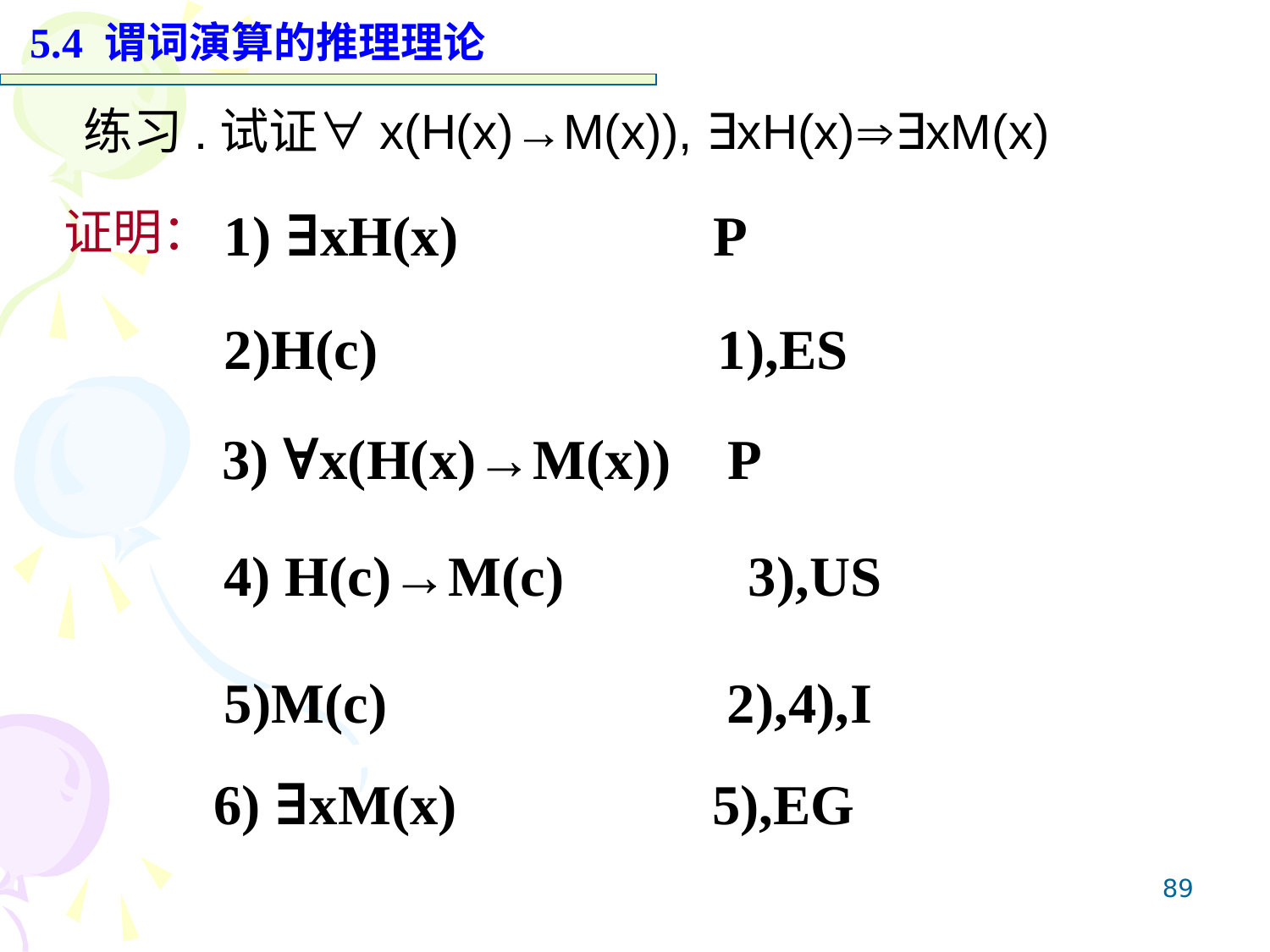

5.4 谓词演算的推理理论

练习.试证∀x(H(x)→M(x)), ∃xH(x)⇒∃xM(x)
1) ∃xH(x)                  P
证明：
2)H(c)                        1),ES
3) ∀x(H(x)→M(x))    P
4) H(c)→M(c)             3),US
5)M(c)                        2),4),I
6) ∃xM(x)                  5),EG
89